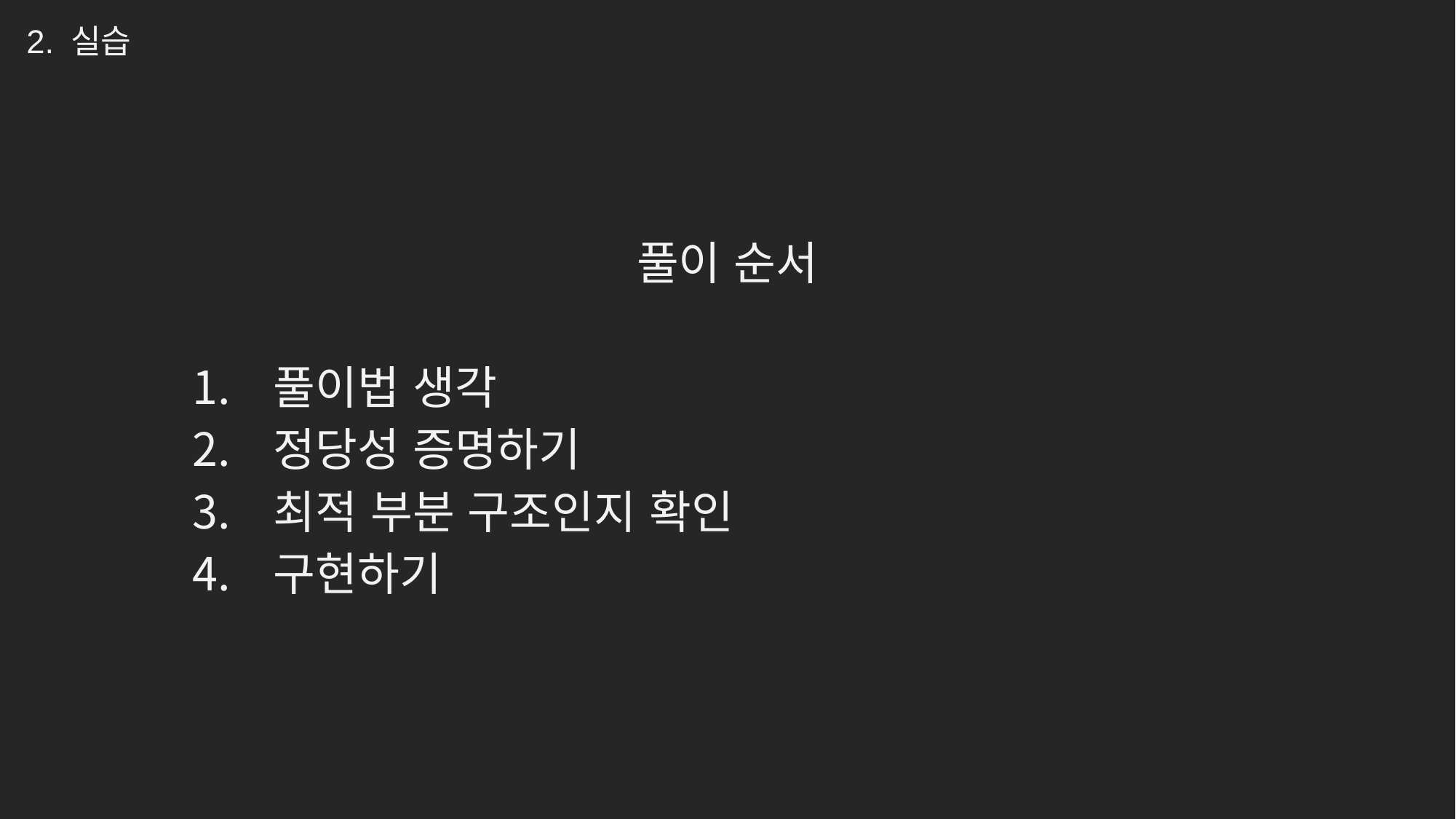

2. 실습

풀이 순서

풀이법 생각
정당성 증명하기
최적 부분 구조인지 확인
구현하기